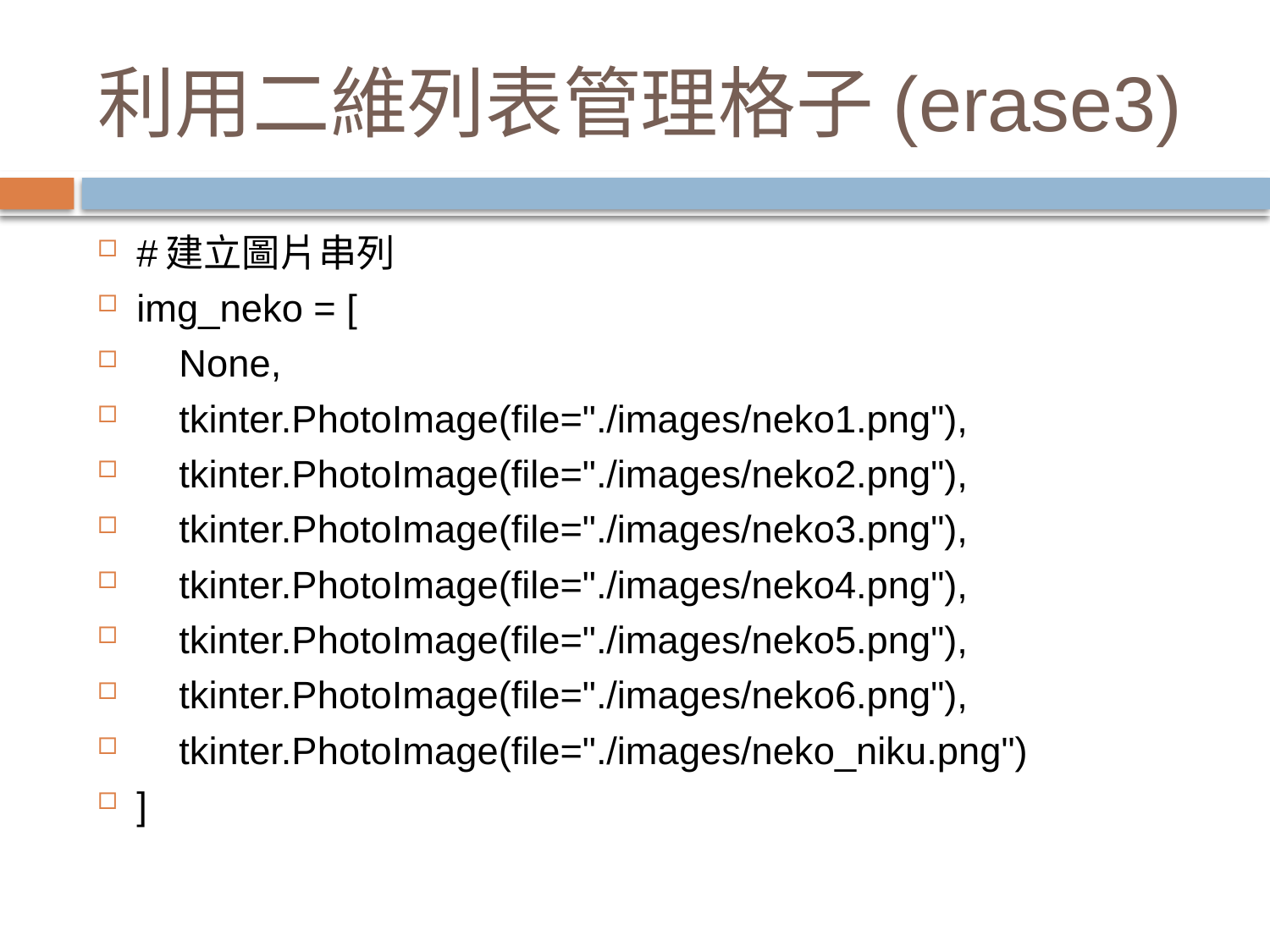

# 利用二維列表管理格子(erase3)
#建立圖片串列
img_neko = [
    None,
    tkinter.PhotoImage(file="./images/neko1.png"),
    tkinter.PhotoImage(file="./images/neko2.png"),
    tkinter.PhotoImage(file="./images/neko3.png"),
    tkinter.PhotoImage(file="./images/neko4.png"),
    tkinter.PhotoImage(file="./images/neko5.png"),
    tkinter.PhotoImage(file="./images/neko6.png"),
    tkinter.PhotoImage(file="./images/neko_niku.png")
]